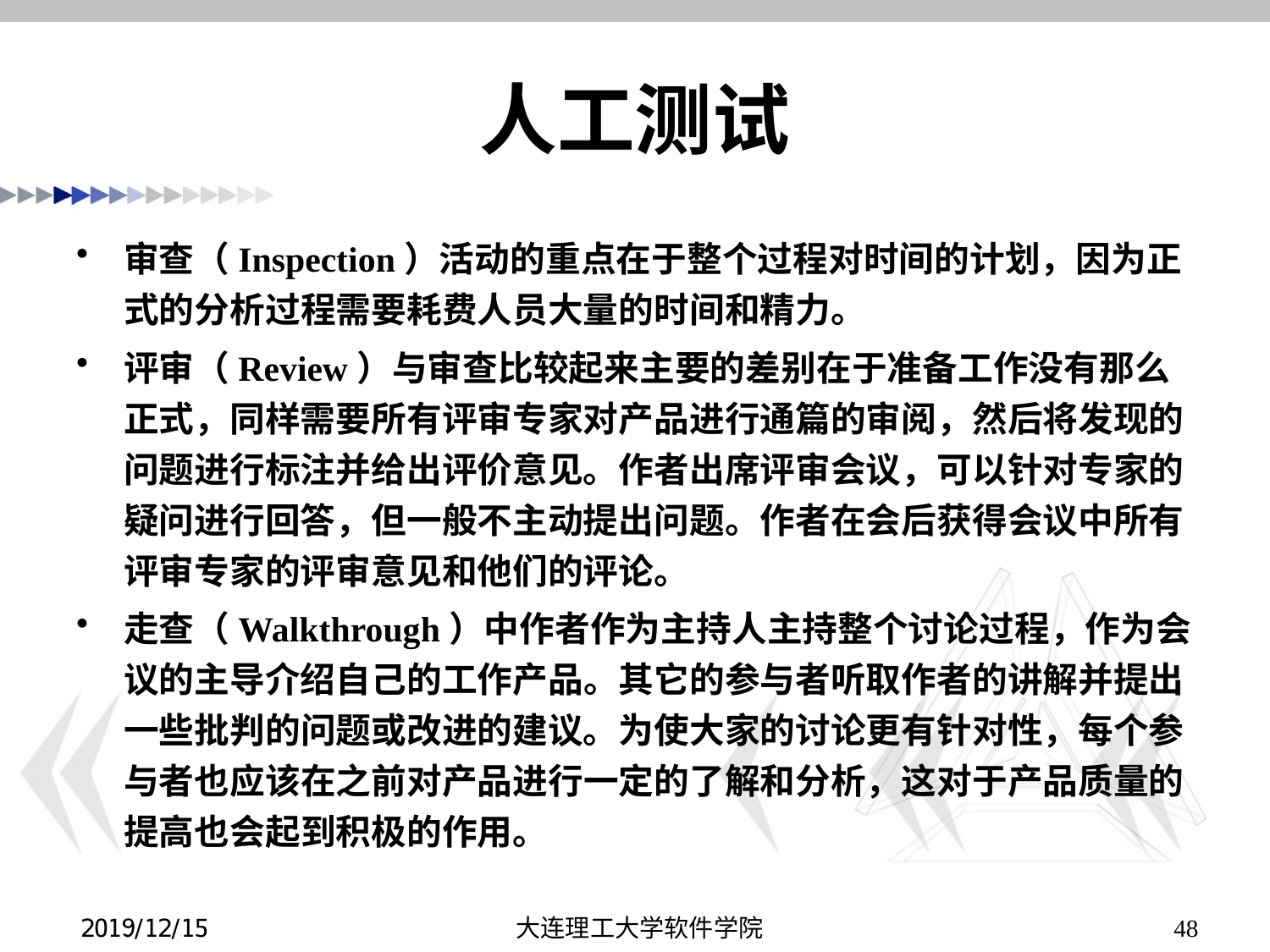

# 人工测试
审查（Inspection）活动的重点在于整个过程对时间的计划，因为正式的分析过程需要耗费人员大量的时间和精力。
评审（Review）与审查比较起来主要的差别在于准备工作没有那么正式，同样需要所有评审专家对产品进行通篇的审阅，然后将发现的问题进行标注并给出评价意见。作者出席评审会议，可以针对专家的疑问进行回答，但一般不主动提出问题。作者在会后获得会议中所有评审专家的评审意见和他们的评论。
走查（Walkthrough）中作者作为主持人主持整个讨论过程，作为会议的主导介绍自己的工作产品。其它的参与者听取作者的讲解并提出一些批判的问题或改进的建议。为使大家的讨论更有针对性，每个参与者也应该在之前对产品进行一定的了解和分析，这对于产品质量的提高也会起到积极的作用。

2019/12/15
大连理工大学软件学院
48